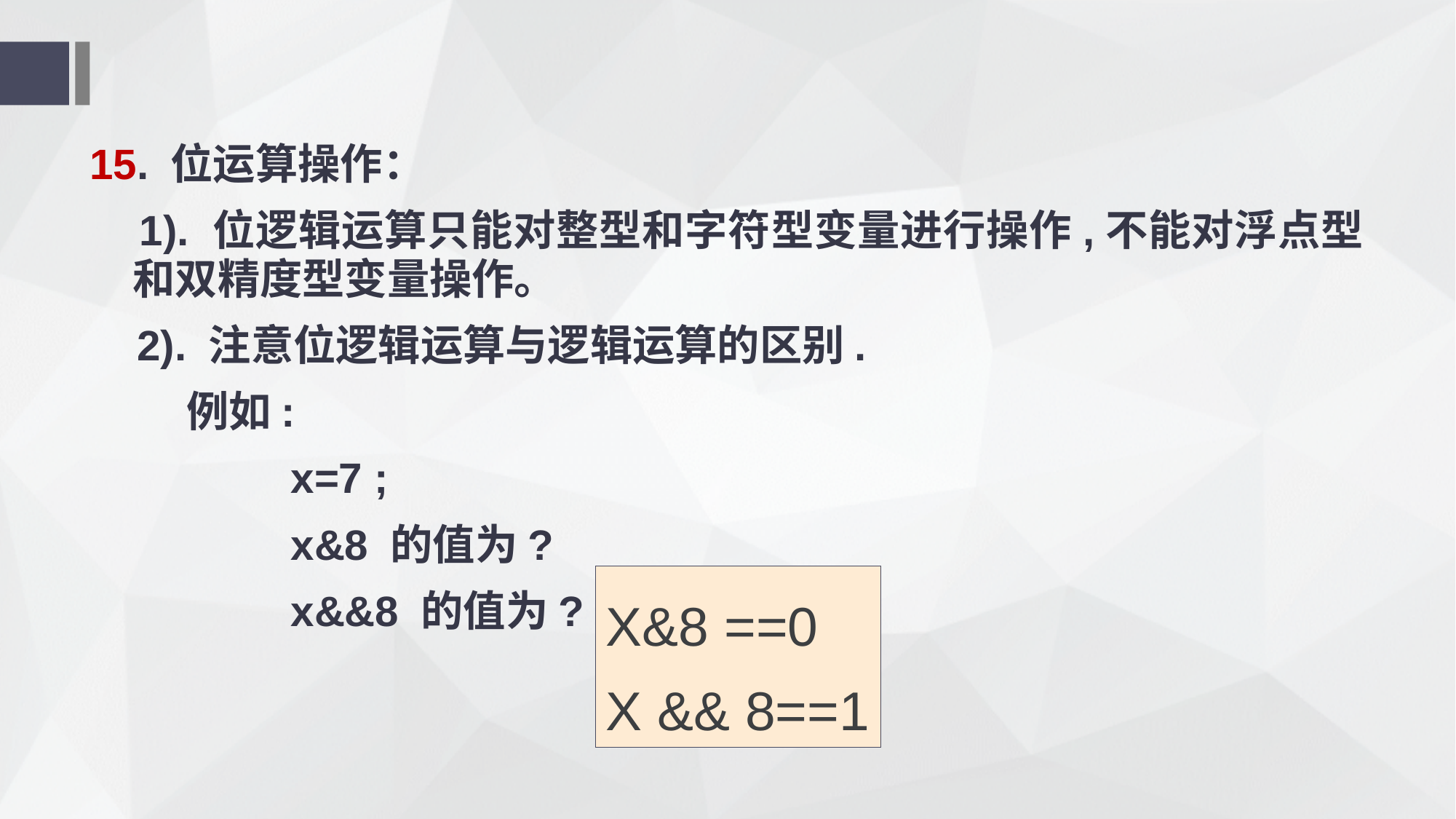

#
15. 位运算操作：
    1). 位逻辑运算只能对整型和字符型变量进行操作,不能对浮点型和双精度型变量操作。
    2). 注意位逻辑运算与逻辑运算的区别.
         例如:
                 x=7 ;
                 x&8 的值为?
                 x&&8 的值为?

X&8 ==0
X && 8==1